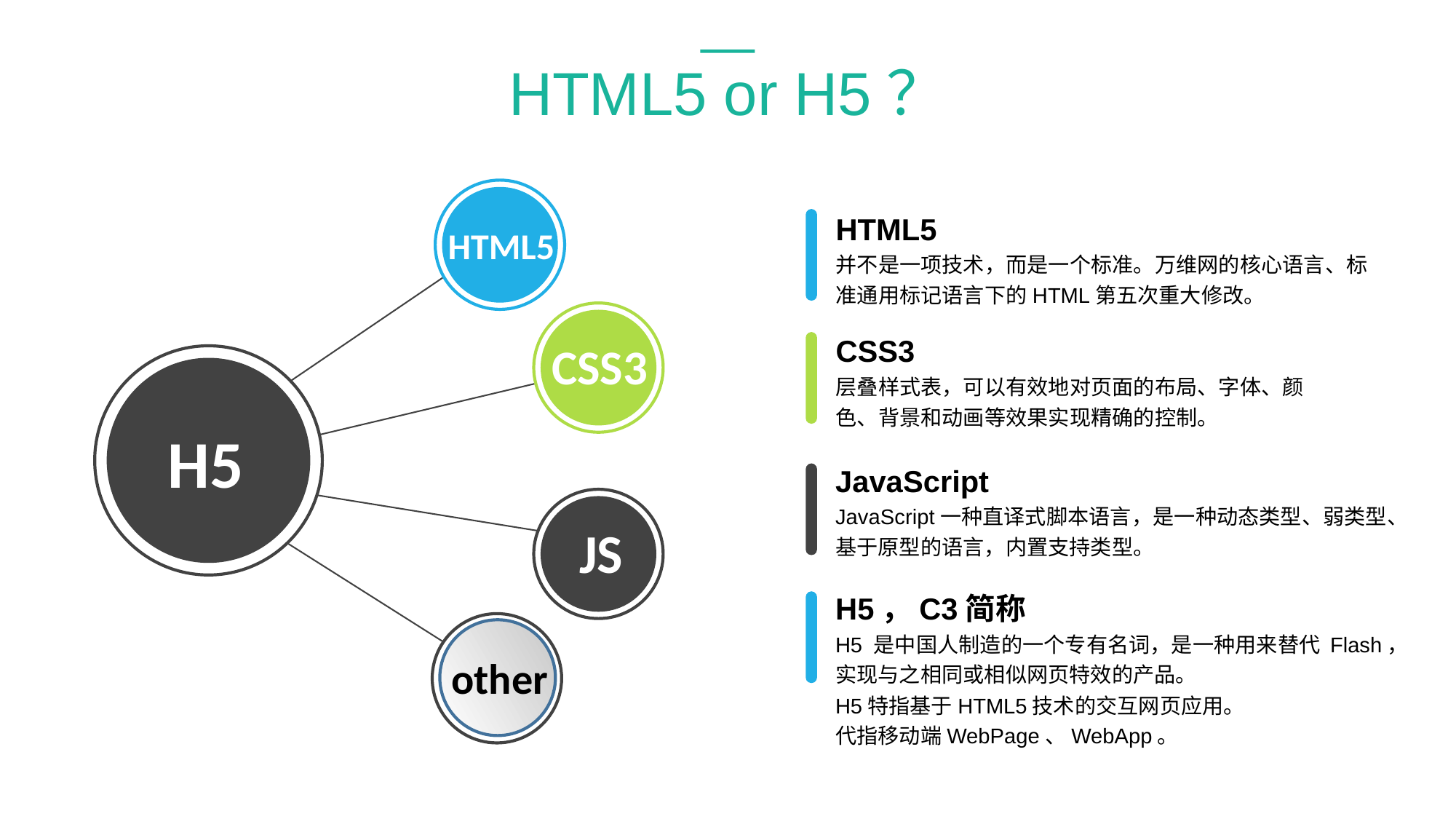

HTML5 or H5？

HTML5
并不是一项技术，而是一个标准。万维网的核心语言、标准通用标记语言下的HTML第五次重大修改。

HTML5

CSS3
层叠样式表，可以有效地对页面的布局、字体、颜色、背景和动画等效果实现精确的控制。
CSS3

H5
JavaScript
JavaScript一种直译式脚本语言，是一种动态类型、弱类型、基于原型的语言，内置支持类型。

JS

H5，C3简称
H5 是中国人制造的一个专有名词，是一种用来替代 Flash，实现与之相同或相似网页特效的产品。
H5特指基于HTML5技术的交互网页应用。
代指移动端WebPage、WebApp。

other